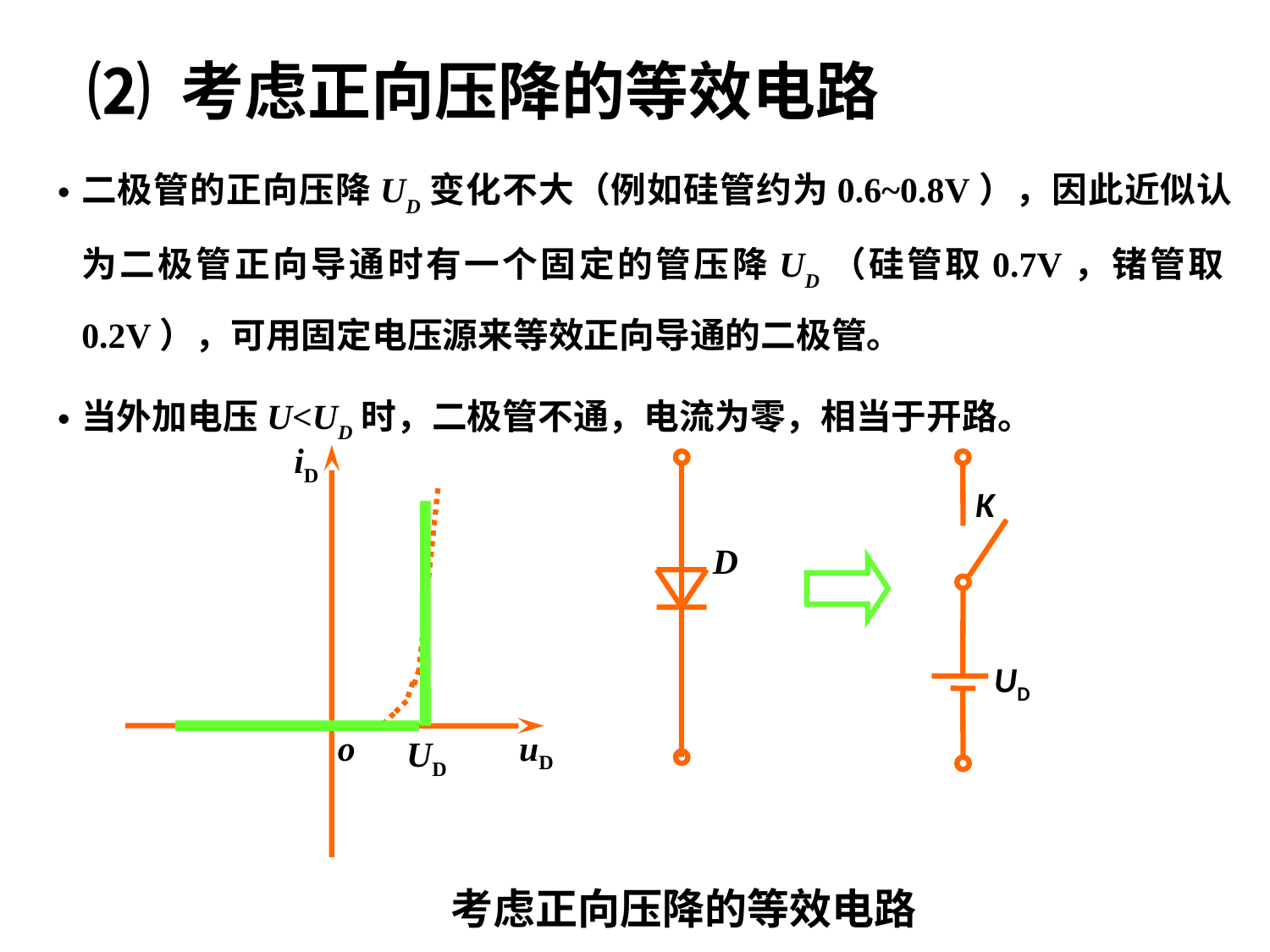

# ⑵ 考虑正向压降的等效电路
二极管的正向压降UD变化不大（例如硅管约为0.6~0.8V），因此近似认为二极管正向导通时有一个固定的管压降UD（硅管取0.7V，锗管取0.2V），可用固定电压源来等效正向导通的二极管。
当外加电压U<UD时，二极管不通，电流为零，相当于开路。
iD

D

o
uD

UD

K

UD

考虑正向压降的等效电路